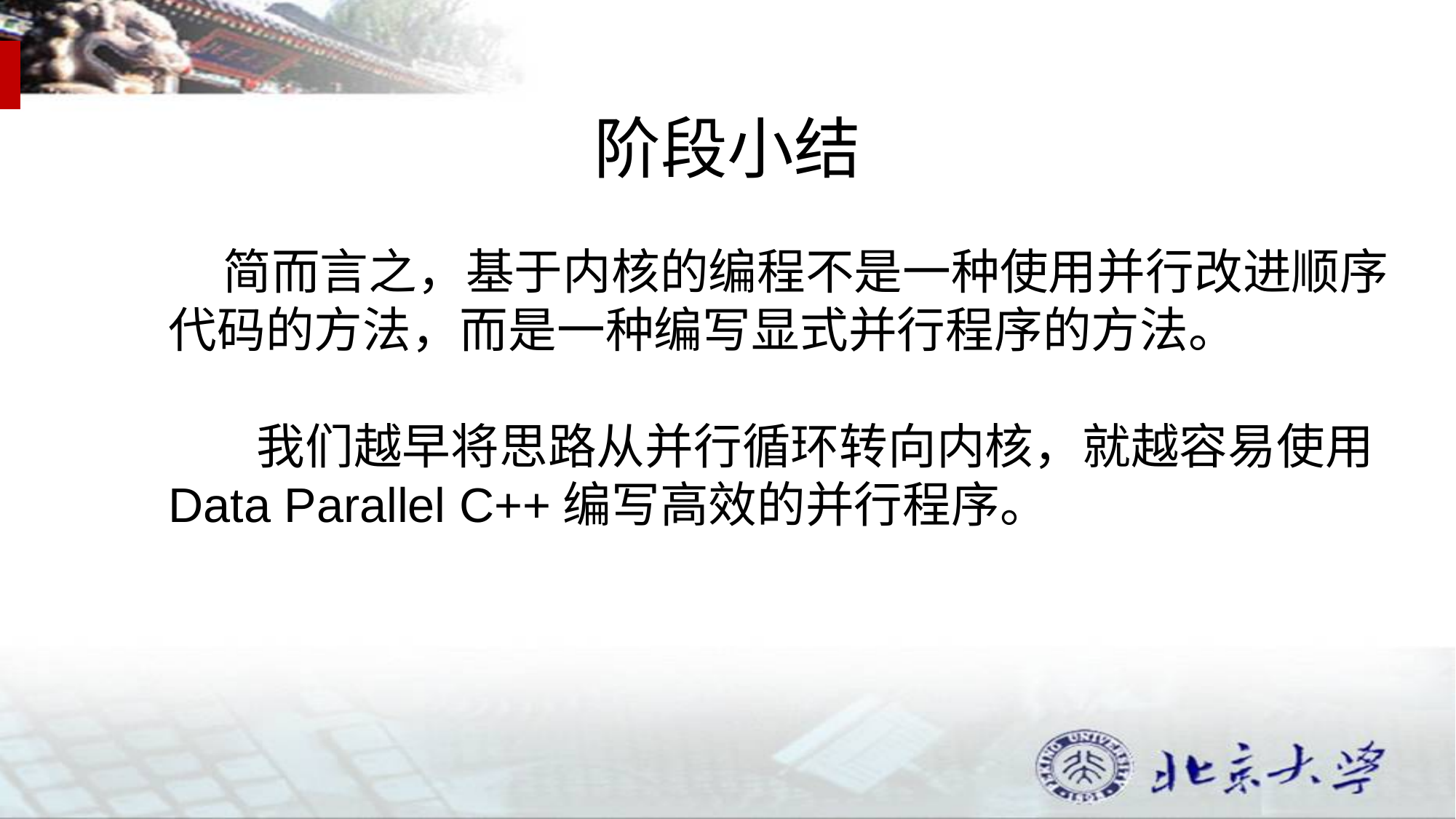

# 阶段小结

       简而言之，基于内核的编程不是一种使用并行改进顺序代码的方法，而是一种编写显式并行程序的方法。

       我们越早将思路从并行循环转向内核，就越容易使用 Data Parallel C++编写高效的并行程序。